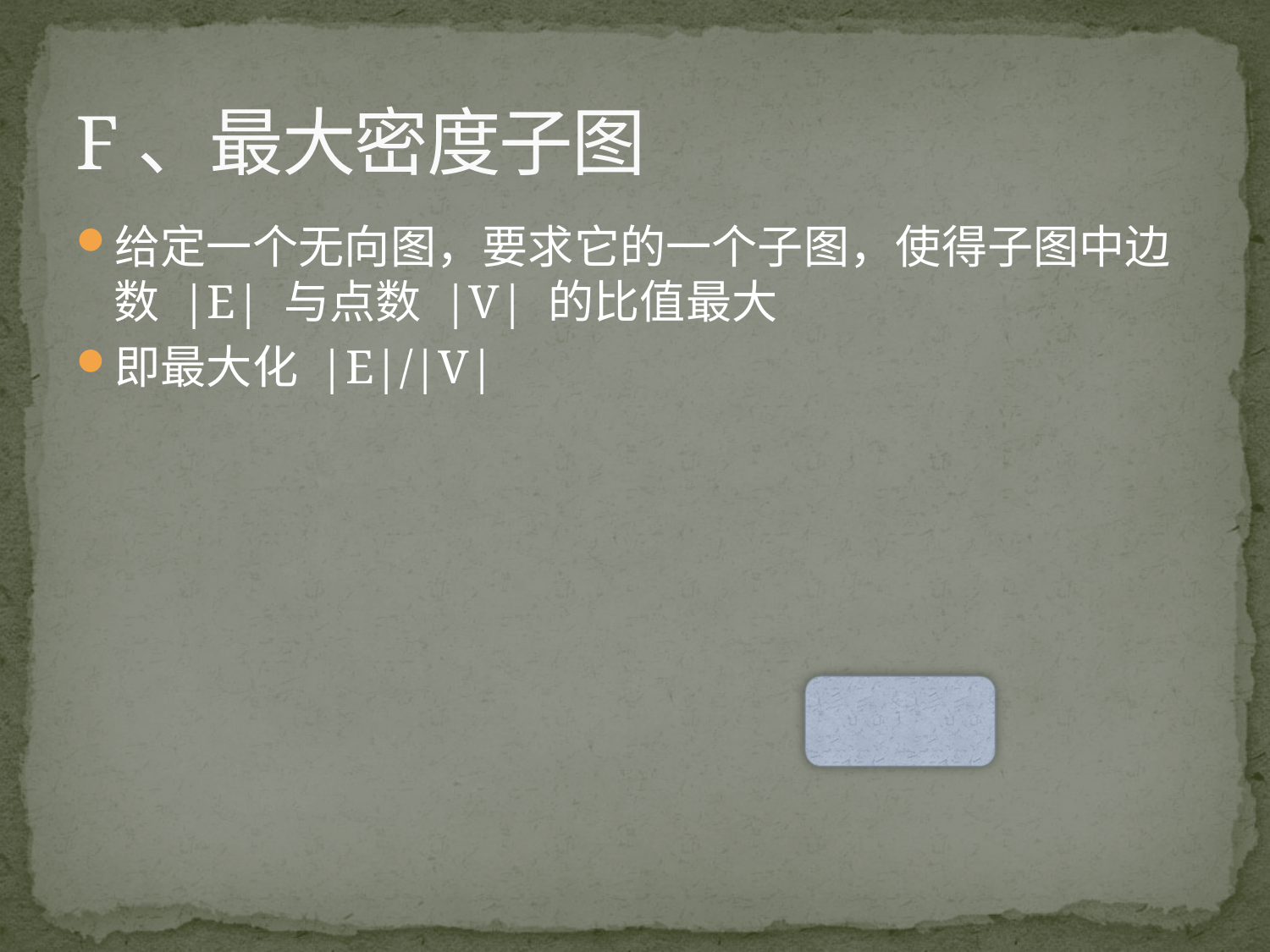

# F、最大密度子图
给定一个无向图，要求它的一个子图，使得子图中边数 |E| 与点数 |V| 的比值最大
即最大化 |E|/|V|